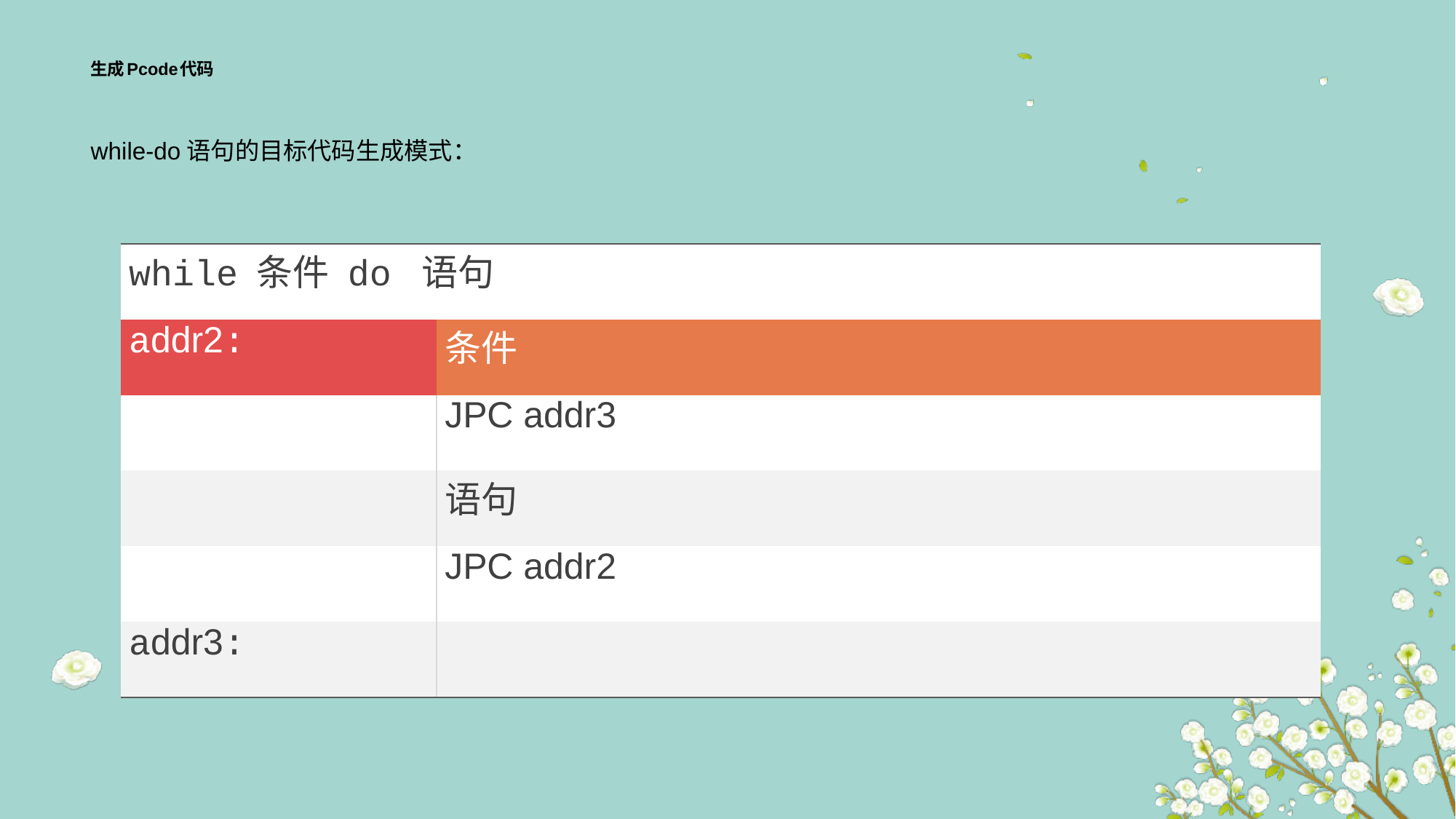

# 生成Pcode代码
while-do语句的目标代码生成模式：

| while 条件 do 语句 |  |
| --- | --- |
| addr2: | 条件 |
|  | JPC addr3 |
|  | 语句 |
|  | JPC addr2 |
| addr3: |  |